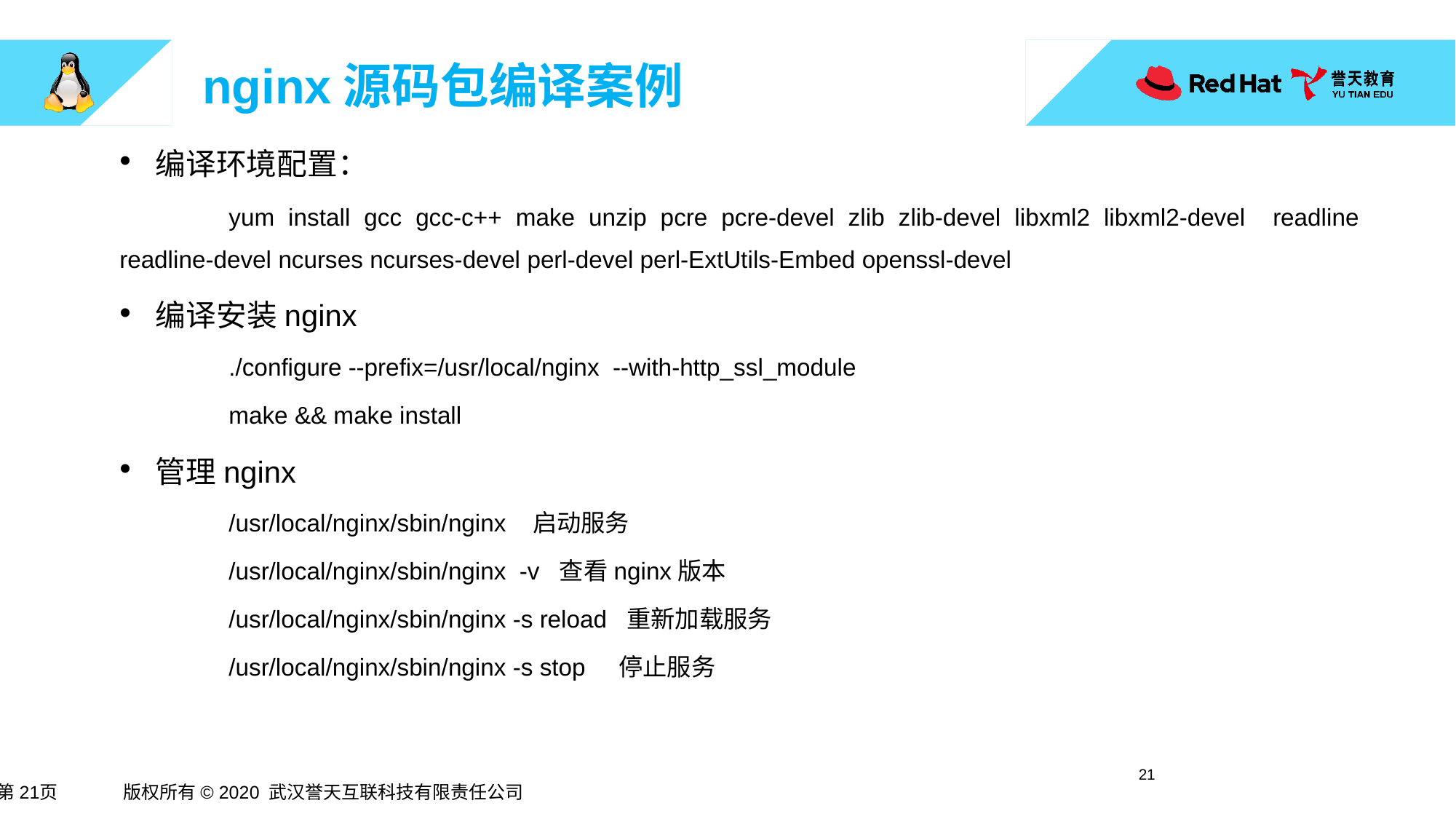

# nginx源码包编译案例
编译环境配置：
	yum install gcc gcc-c++ make unzip pcre pcre-devel zlib zlib-devel libxml2 libxml2-devel  readline readline-devel ncurses ncurses-devel perl-devel perl-ExtUtils-Embed openssl-devel
编译安装nginx
	./configure --prefix=/usr/local/nginx  --with-http_ssl_module
	make && make install
管理nginx
	/usr/local/nginx/sbin/nginx   启动服务
	/usr/local/nginx/sbin/nginx  -v  查看nginx版本
	/usr/local/nginx/sbin/nginx -s reload  重新加载服务
	/usr/local/nginx/sbin/nginx -s stop    停止服务

21